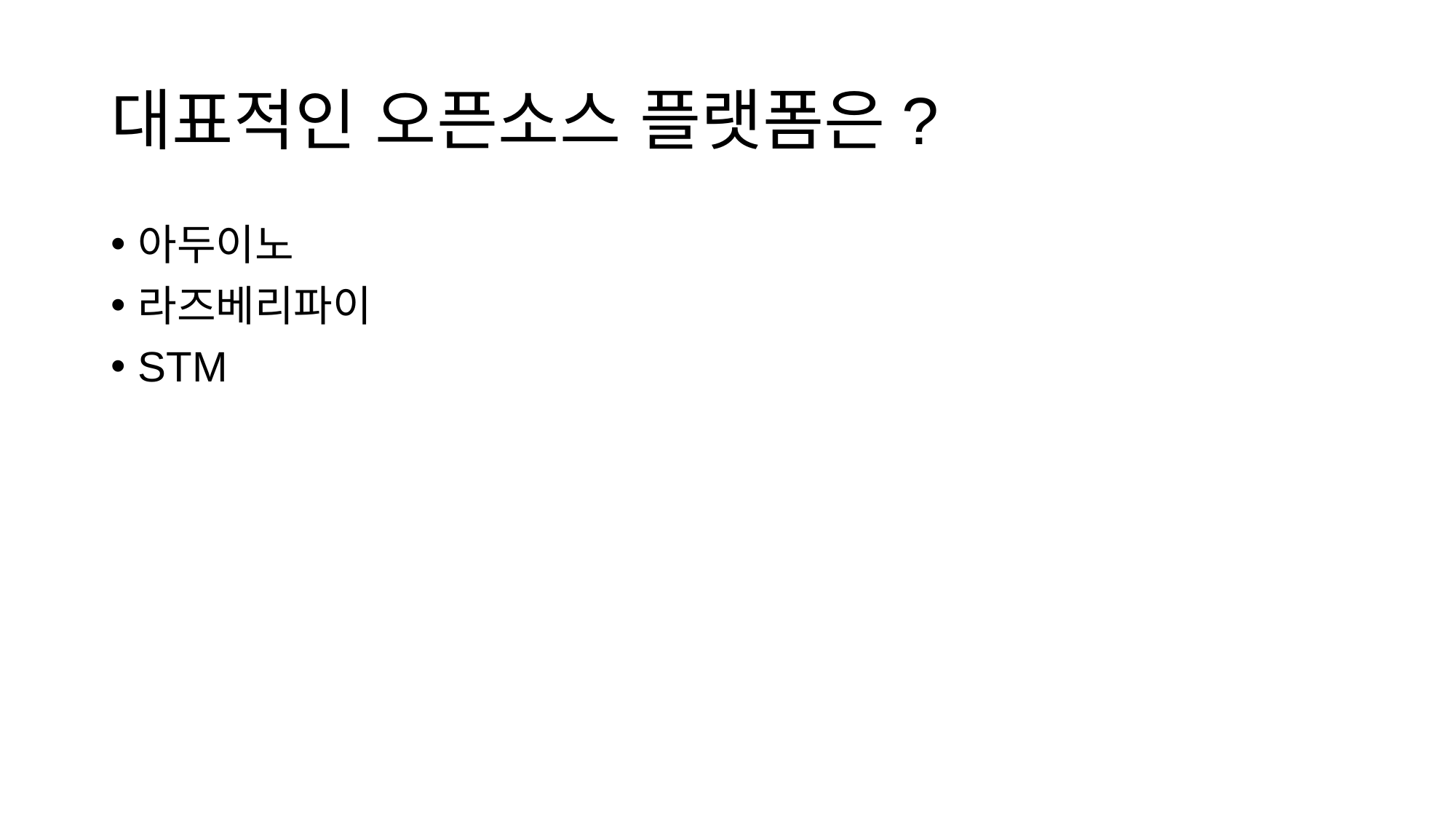

# 대표적인 오픈소스 플랫폼은?
아두이노
라즈베리파이
STM